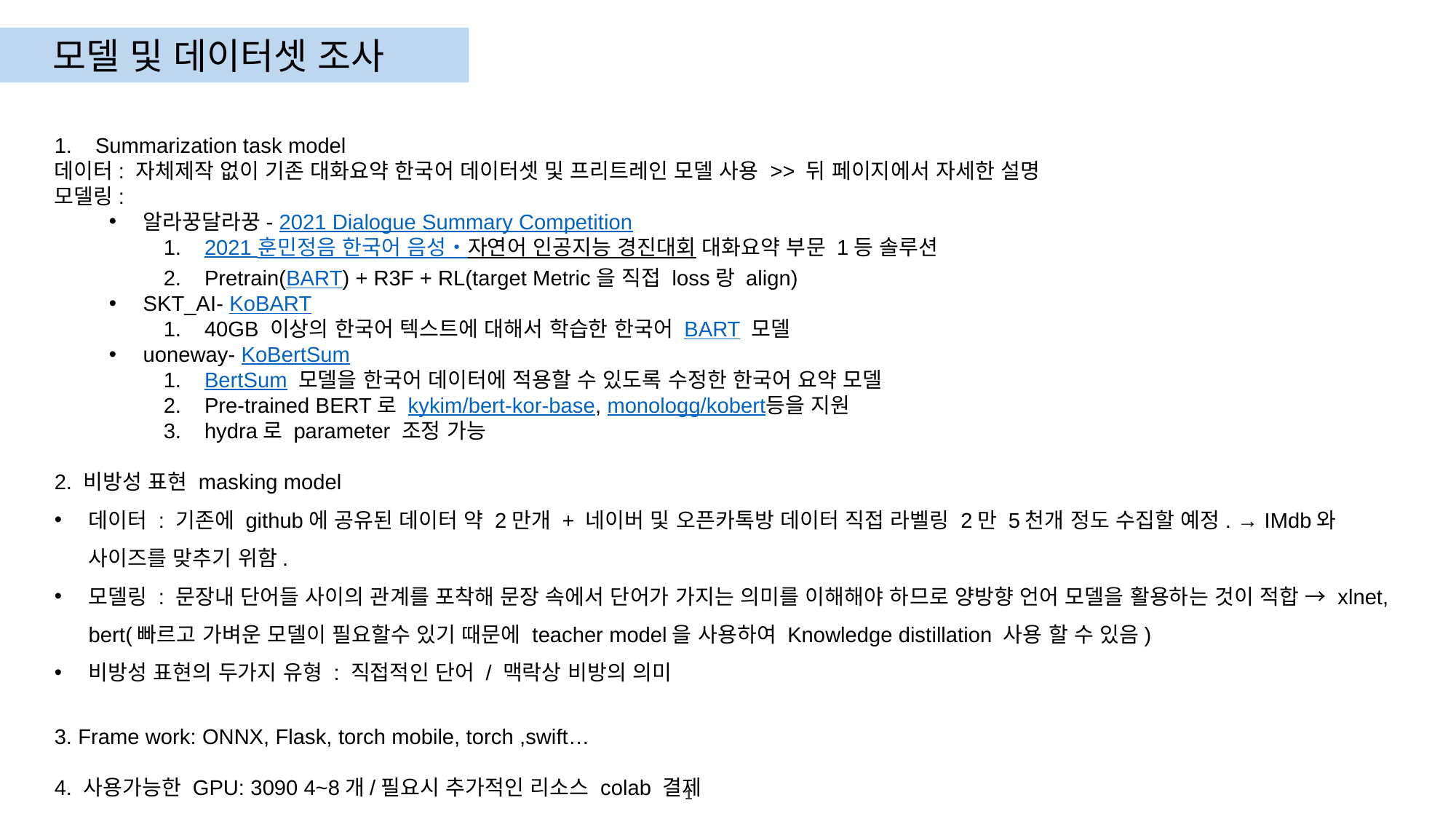

모델 및 데이터셋 조사
Summarization task model
데이터: 자체제작 없이 기존 대화요약 한국어 데이터셋 및 프리트레인 모델 사용 >> 뒤 페이지에서 자세한 설명
모델링:
알라꿍달라꿍- 2021 Dialogue Summary Competition
2021 훈민정음 한국어 음성•자연어 인공지능 경진대회 대화요약 부문 1등 솔루션
Pretrain(BART) + R3F + RL(target Metric을 직접 loss랑 align)
SKT_AI- KoBART
40GB 이상의 한국어 텍스트에 대해서 학습한 한국어 BART 모델
uoneway- KoBertSum
BertSum 모델을 한국어 데이터에 적용할 수 있도록 수정한 한국어 요약 모델
Pre-trained BERT로 kykim/bert-kor-base, monologg/kobert등을 지원
hydra로 parameter 조정 가능

2. 비방성 표현 masking model
데이터 : 기존에 github에 공유된 데이터 약 2만개 + 네이버 및 오픈카톡방 데이터 직접 라벨링 2만 5천개 정도 수집할 예정. → IMdb와 사이즈를 맞추기 위함.
모델링 : 문장내 단어들 사이의 관계를 포착해 문장 속에서 단어가 가지는 의미를 이해해야 하므로 양방향 언어 모델을 활용하는 것이 적합 → xlnet, bert(빠르고 가벼운 모델이 필요할수 있기 때문에 teacher model을 사용하여 Knowledge distillation 사용 할 수 있음)
비방성 표현의 두가지 유형 : 직접적인 단어 / 맥락상 비방의 의미

3. Frame work: ONNX, Flask, torch mobile, torch ,swift…

4. 사용가능한 GPU: 3090 4~8개/필요시 추가적인 리소스 colab 결제
1